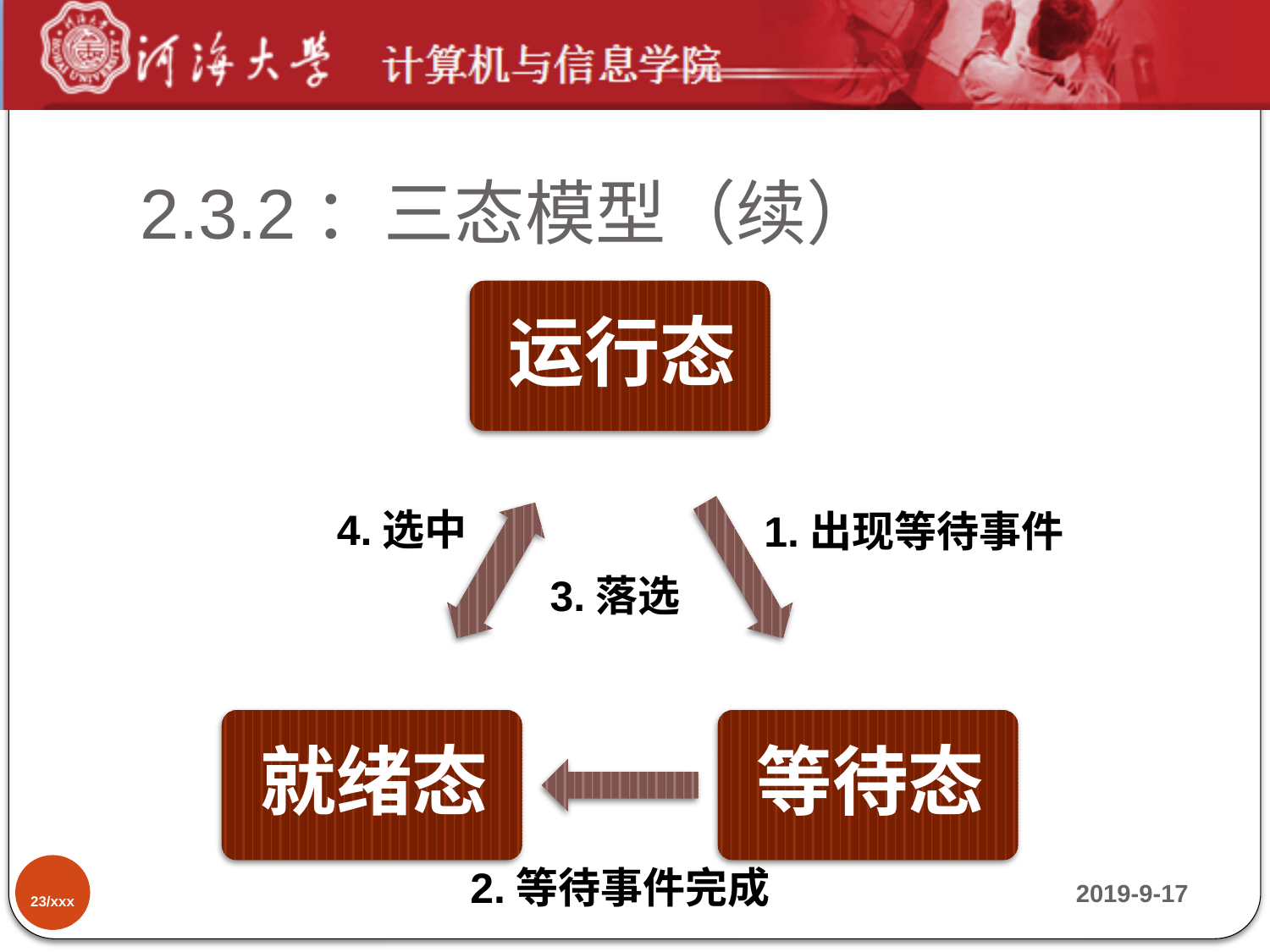

# 2.3.2：三态模型（续）
运行态

等待态

就绪态

4.选中
1.出现等待事件
3.落选
2.等待事件完成
23/xxx
2019-9-17